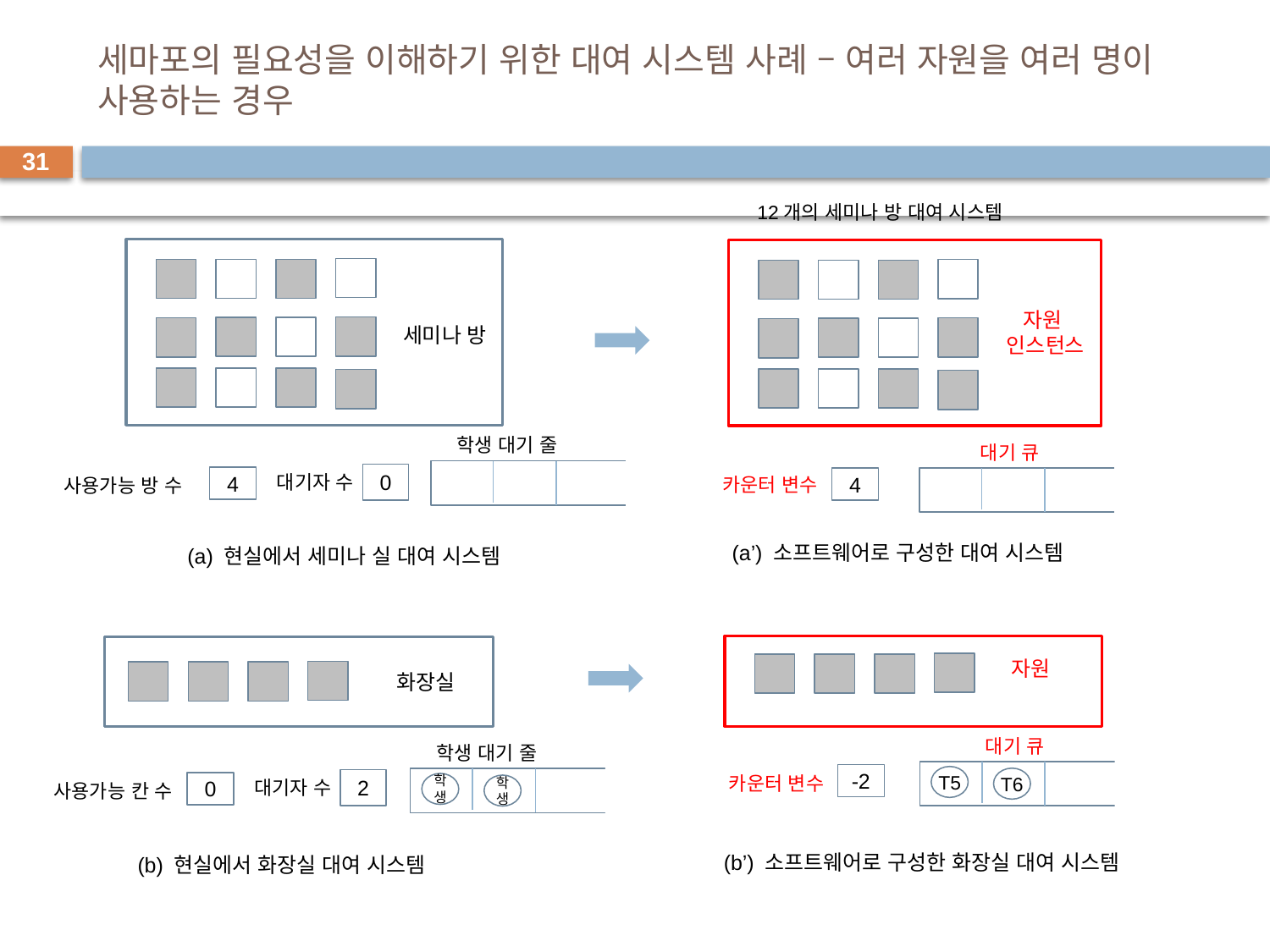

# 세마포의 필요성을 이해하기 위한 대여 시스템 사례 – 여러 자원을 여러 명이 사용하는 경우
31
12개의 세미나 방 대여 시스템

자원
인스턴스
세미나 방

학생 대기 줄

대기 큐

대기자 수
0
카운터 변수
사용가능 방 수
4
4
(a’) 소프트웨어로 구성한 대여 시스템
(a) 현실에서 세미나 실 대여 시스템

자원

화장실

대기 큐

T5
T6
학생 대기 줄

학생
학생
-2
카운터 변수
대기자 수
2
사용가능 칸 수
0
(b’) 소프트웨어로 구성한 화장실 대여 시스템
(b) 현실에서 화장실 대여 시스템